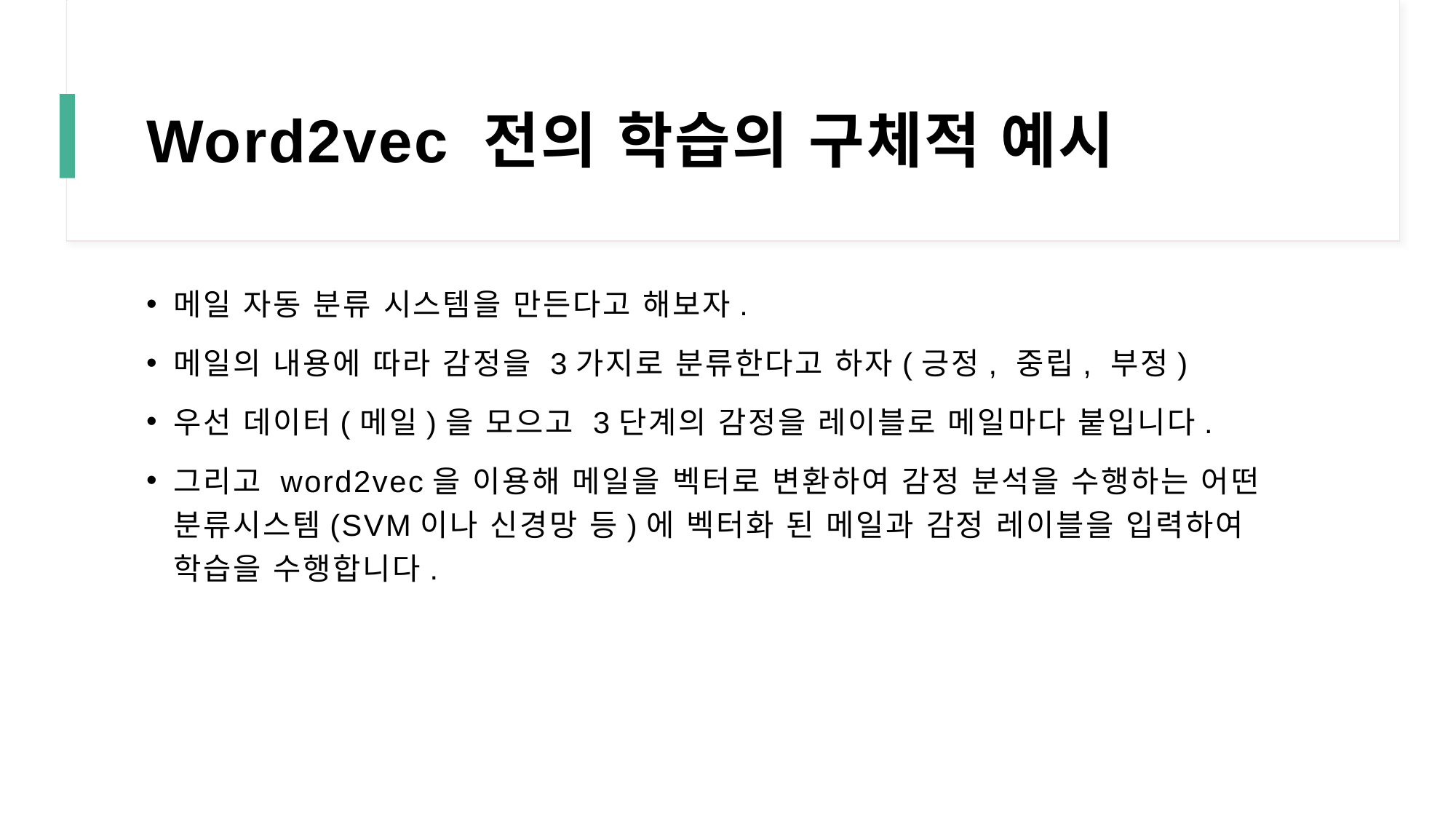

# Word2vec 전의 학습의 구체적 예시
메일 자동 분류 시스템을 만든다고 해보자.
메일의 내용에 따라 감정을 3가지로 분류한다고 하자(긍정, 중립, 부정)
우선 데이터(메일)을 모으고 3단계의 감정을 레이블로 메일마다 붙입니다.
그리고 word2vec을 이용해 메일을 벡터로 변환하여 감정 분석을 수행하는 어떤 분류시스템(SVM이나 신경망 등)에 벡터화 된 메일과 감정 레이블을 입력하여 학습을 수행합니다.